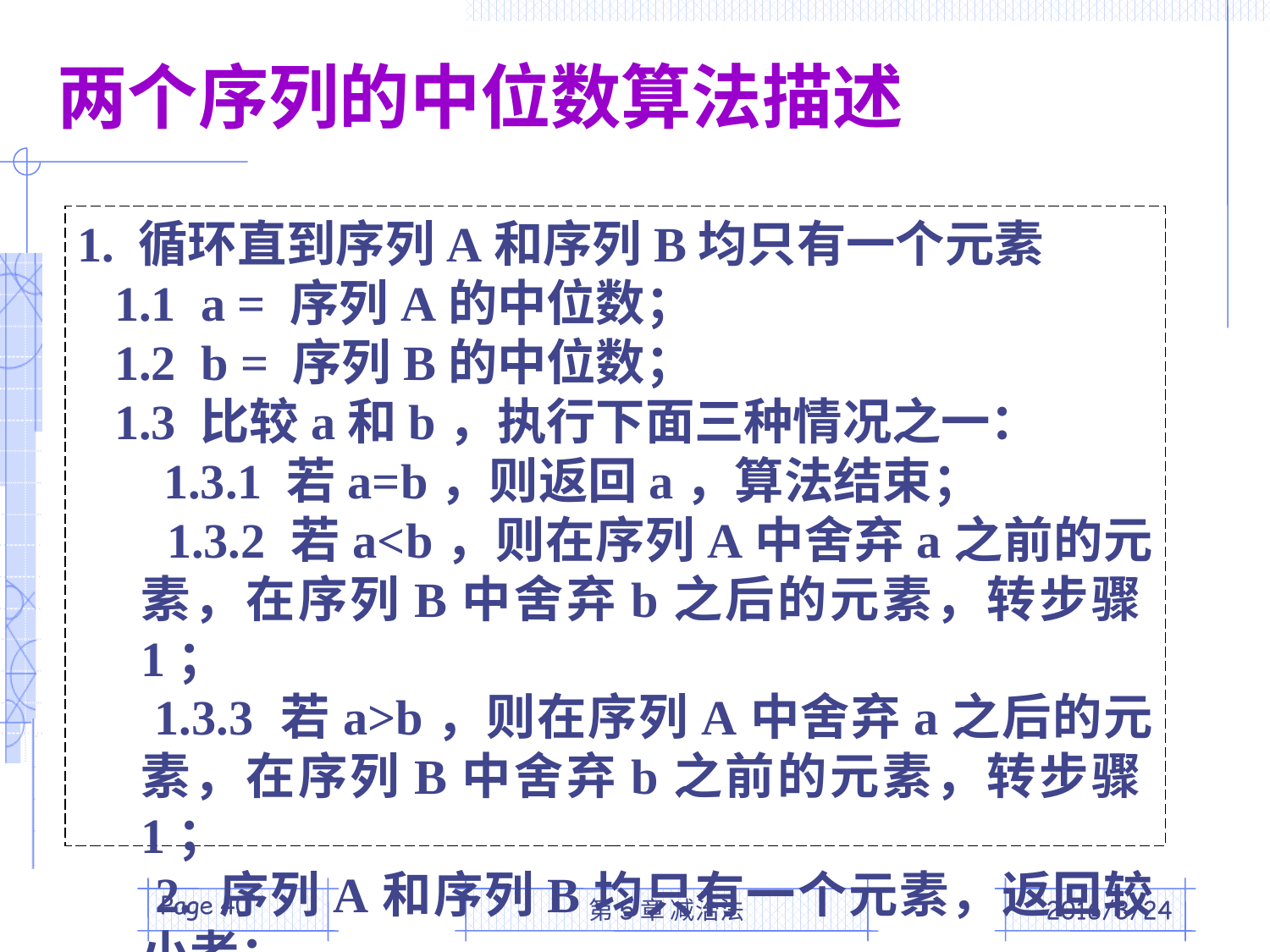

两个序列的中位数算法描述
1. 循环直到序列A和序列B均只有一个元素
   1.1  a = 序列A的中位数；
   1.2  b = 序列B的中位数；
   1.3 比较a和b，执行下面三种情况之一：
       1.3.1 若a=b，则返回a，算法结束；
  1.3.2 若a<b，则在序列A中舍弃a之前的元素，在序列B中舍弃b之后的元素，转步骤1；
 1.3.3 若a>b，则在序列A中舍弃a之后的元素，在序列B中舍弃b之前的元素，转步骤1；
 2. 序列A和序列B均只有一个元素，返回较小者；
Page 40
第5章 减治法
2016/3/24